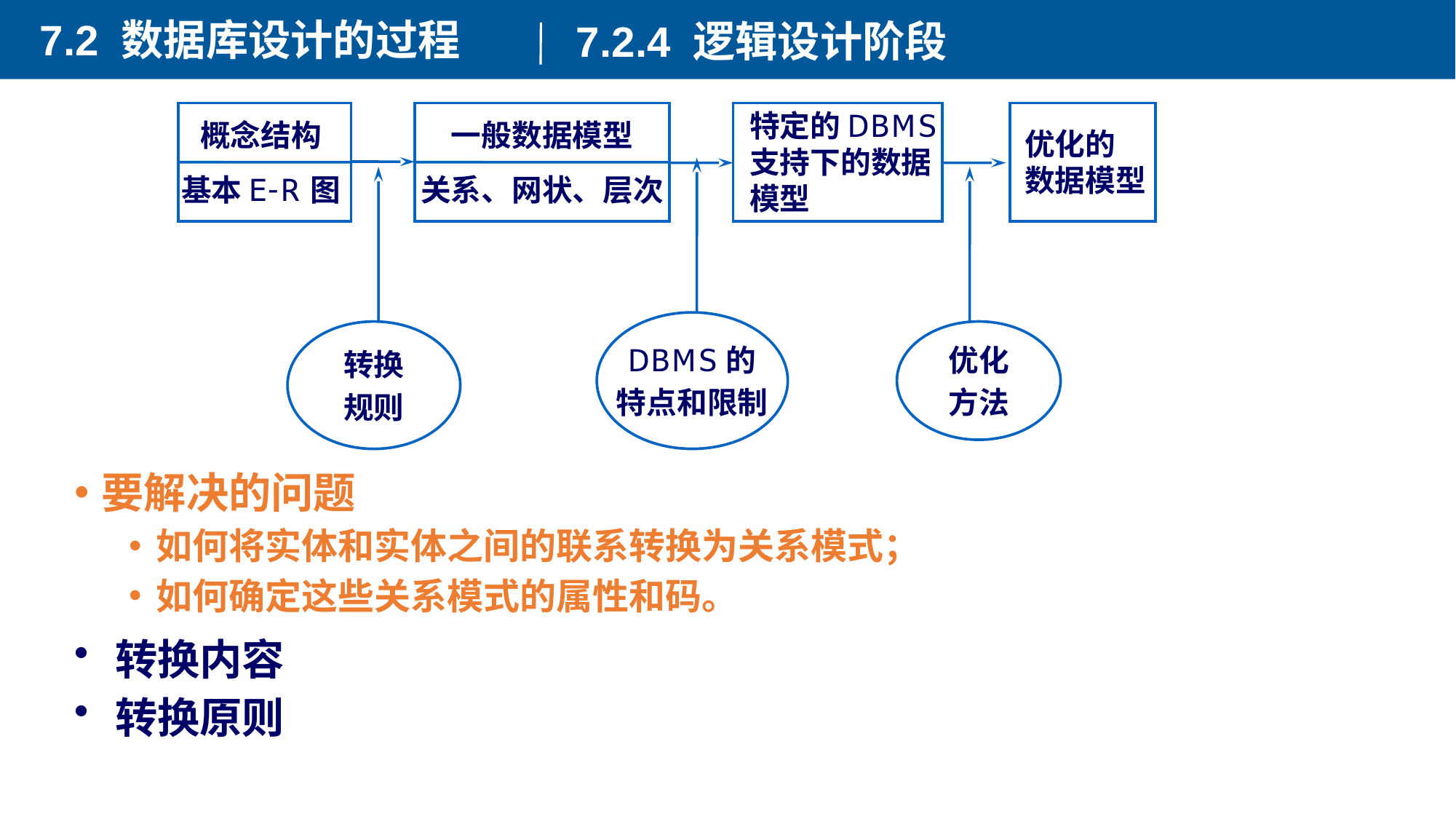

7.2 数据库设计的过程
7.2.4 逻辑设计阶段

概念结构
基本E-R图

一般数据模型
关系、网状、层次

特定的DBMS
支持下的数据
模型

优化的
数据模型

DBMS的
特点和限制
转换
规则
优化
方法
要解决的问题
如何将实体和实体之间的联系转换为关系模式；
如何确定这些关系模式的属性和码。
转换内容
转换原则